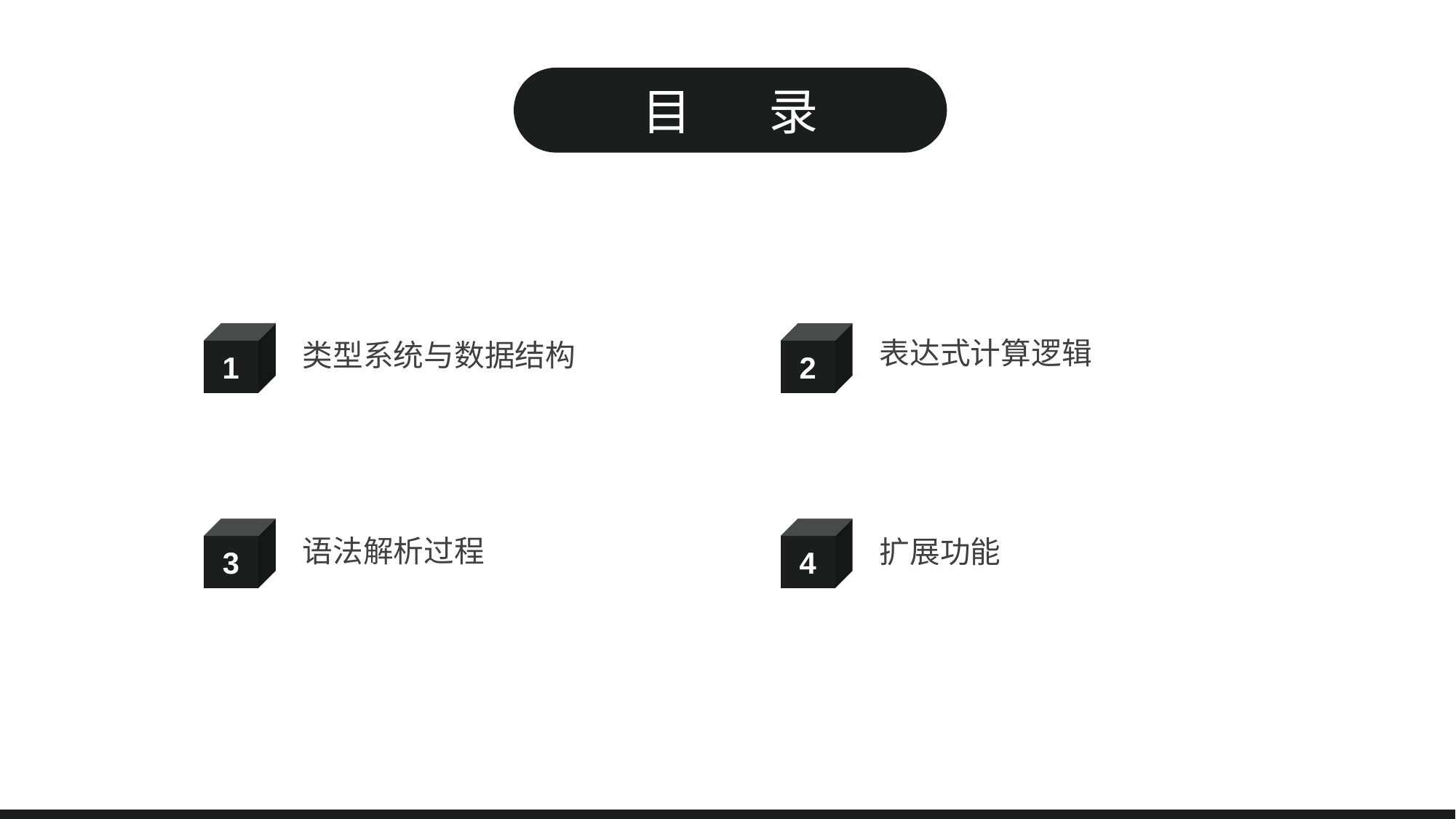

目       录
表达式计算逻辑
2
类型系统与数据结构
1
语法解析过程
3
扩展功能
4